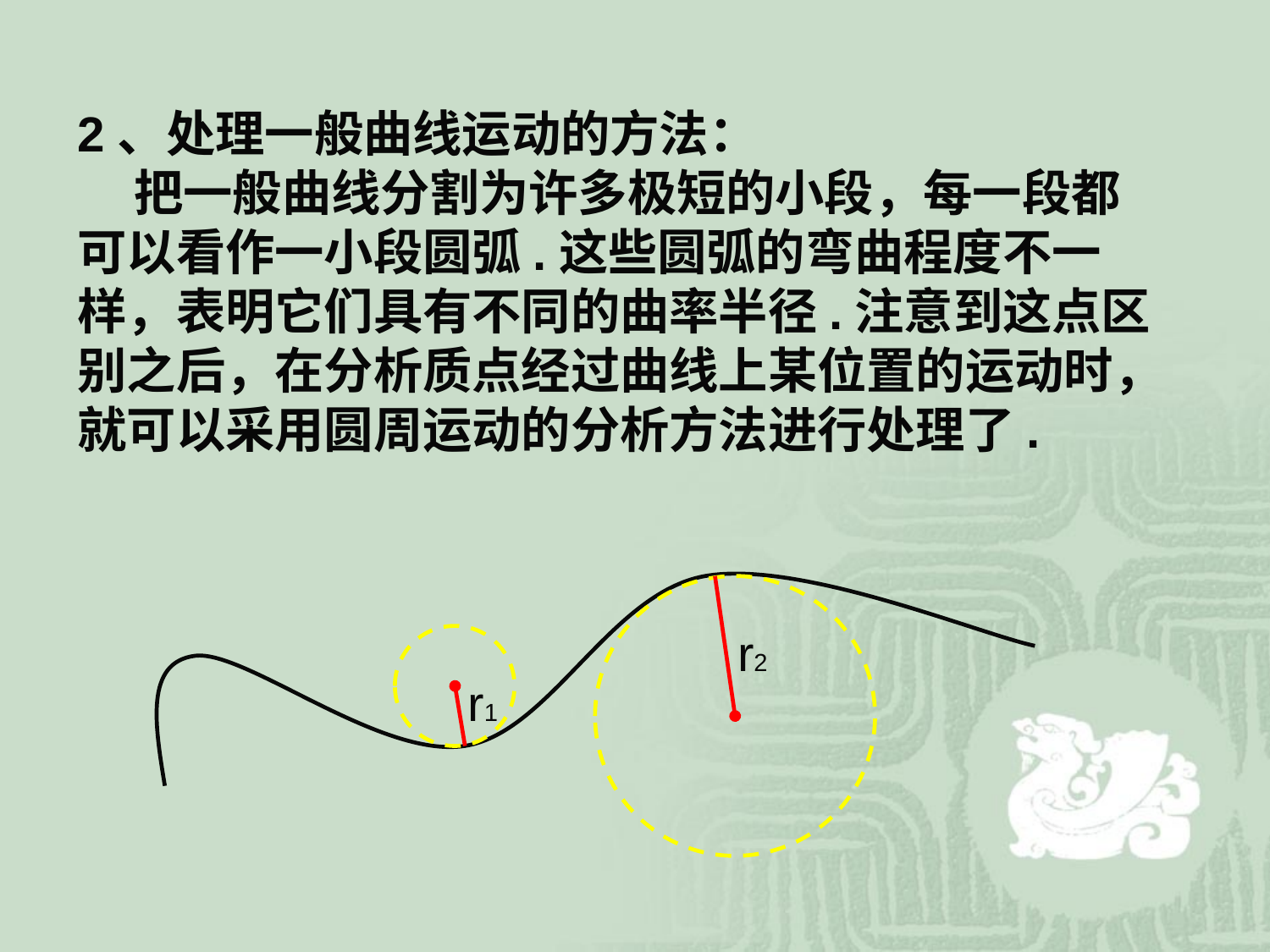

2、处理一般曲线运动的方法：
    把一般曲线分割为许多极短的小段，每一段都可以看作一小段圆弧.这些圆弧的弯曲程度不一样，表明它们具有不同的曲率半径.注意到这点区别之后，在分析质点经过曲线上某位置的运动时，就可以采用圆周运动的分析方法进行处理了.

r2

r1